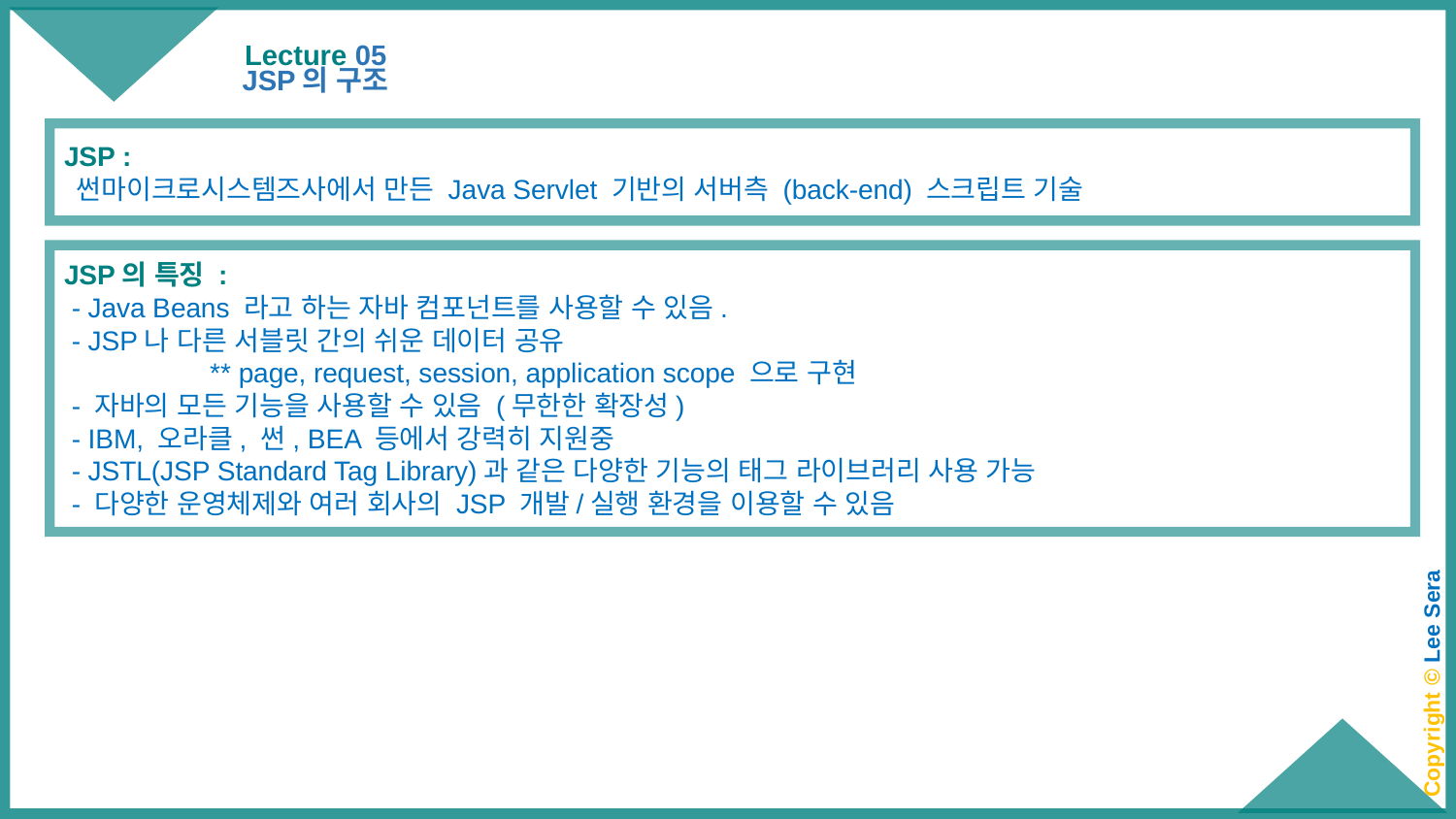

# Lecture 05
JSP의 구조
JSP :
 썬마이크로시스템즈사에서 만든 Java Servlet 기반의 서버측 (back-end) 스크립트 기술
JSP의 특징 :
 - Java Beans 라고 하는 자바 컴포넌트를 사용할 수 있음.
 - JSP나 다른 서블릿 간의 쉬운 데이터 공유
	** page, request, session, application scope 으로 구현
 - 자바의 모든 기능을 사용할 수 있음 (무한한 확장성)
 - IBM, 오라클, 썬, BEA 등에서 강력히 지원중
 - JSTL(JSP Standard Tag Library)과 같은 다양한 기능의 태그 라이브러리 사용 가능
 - 다양한 운영체제와 여러 회사의 JSP 개발/실행 환경을 이용할 수 있음
Copyright © Lee Sera